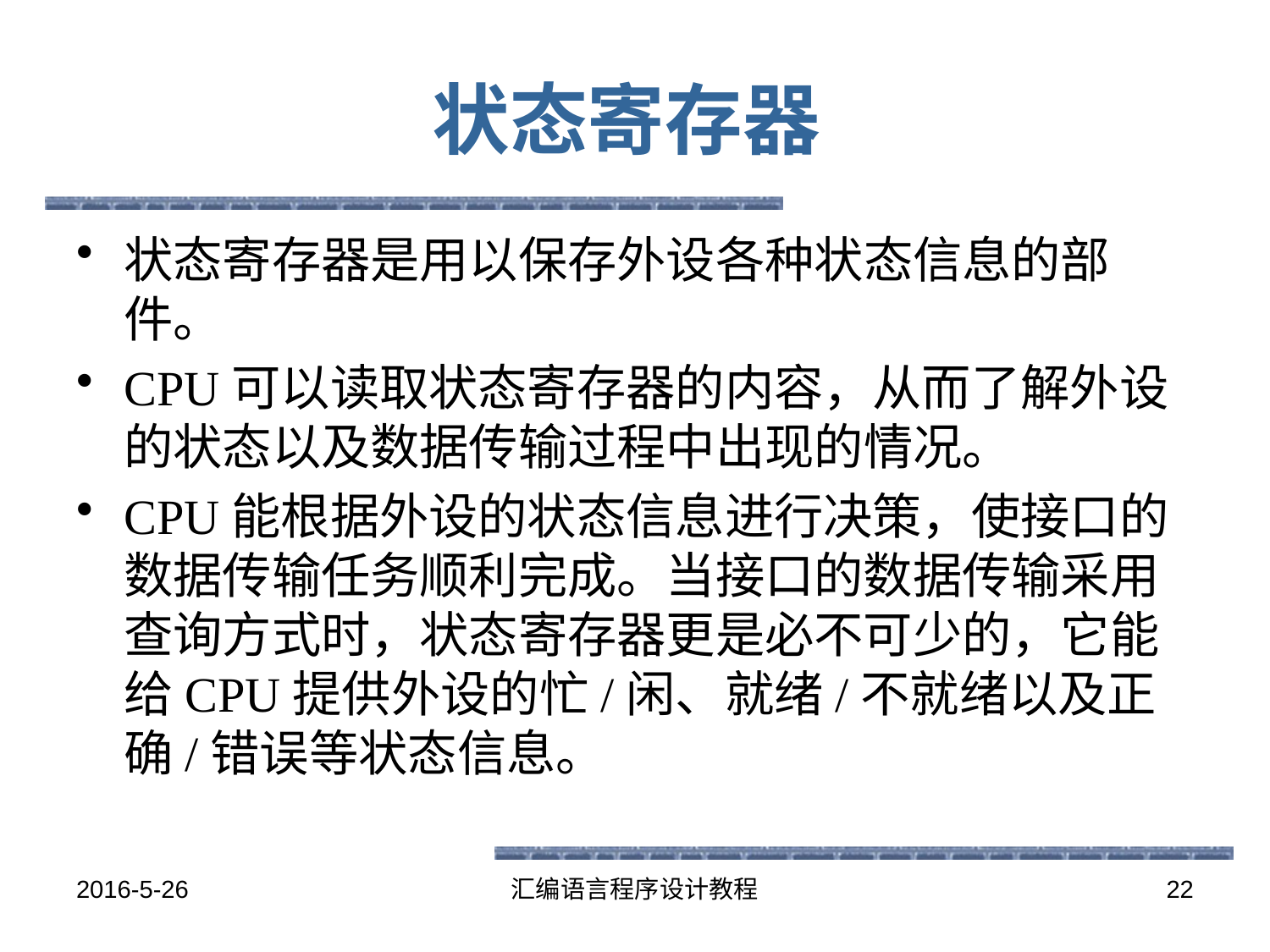

# 状态寄存器
状态寄存器是用以保存外设各种状态信息的部件。
CPU可以读取状态寄存器的内容，从而了解外设的状态以及数据传输过程中出现的情况。
CPU能根据外设的状态信息进行决策，使接口的数据传输任务顺利完成。当接口的数据传输采用查询方式时，状态寄存器更是必不可少的，它能给CPU提供外设的忙/闲、就绪/不就绪以及正确/错误等状态信息。
2016-5-26
汇编语言程序设计教程
22